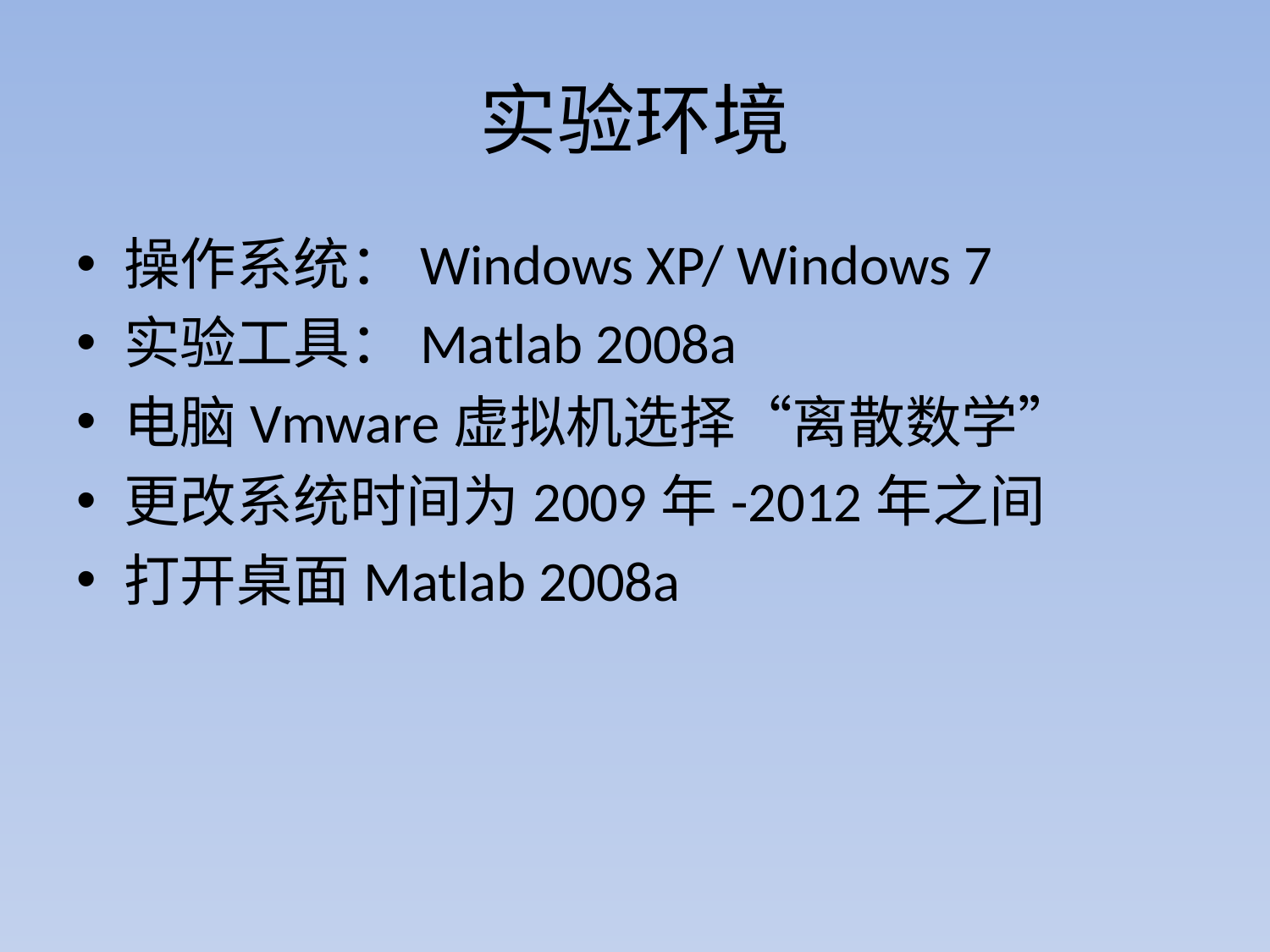

# 实验环境
操作系统：Windows XP/ Windows 7
实验工具：Matlab 2008a
电脑Vmware虚拟机选择“离散数学”
更改系统时间为2009年-2012年之间
打开桌面Matlab 2008a